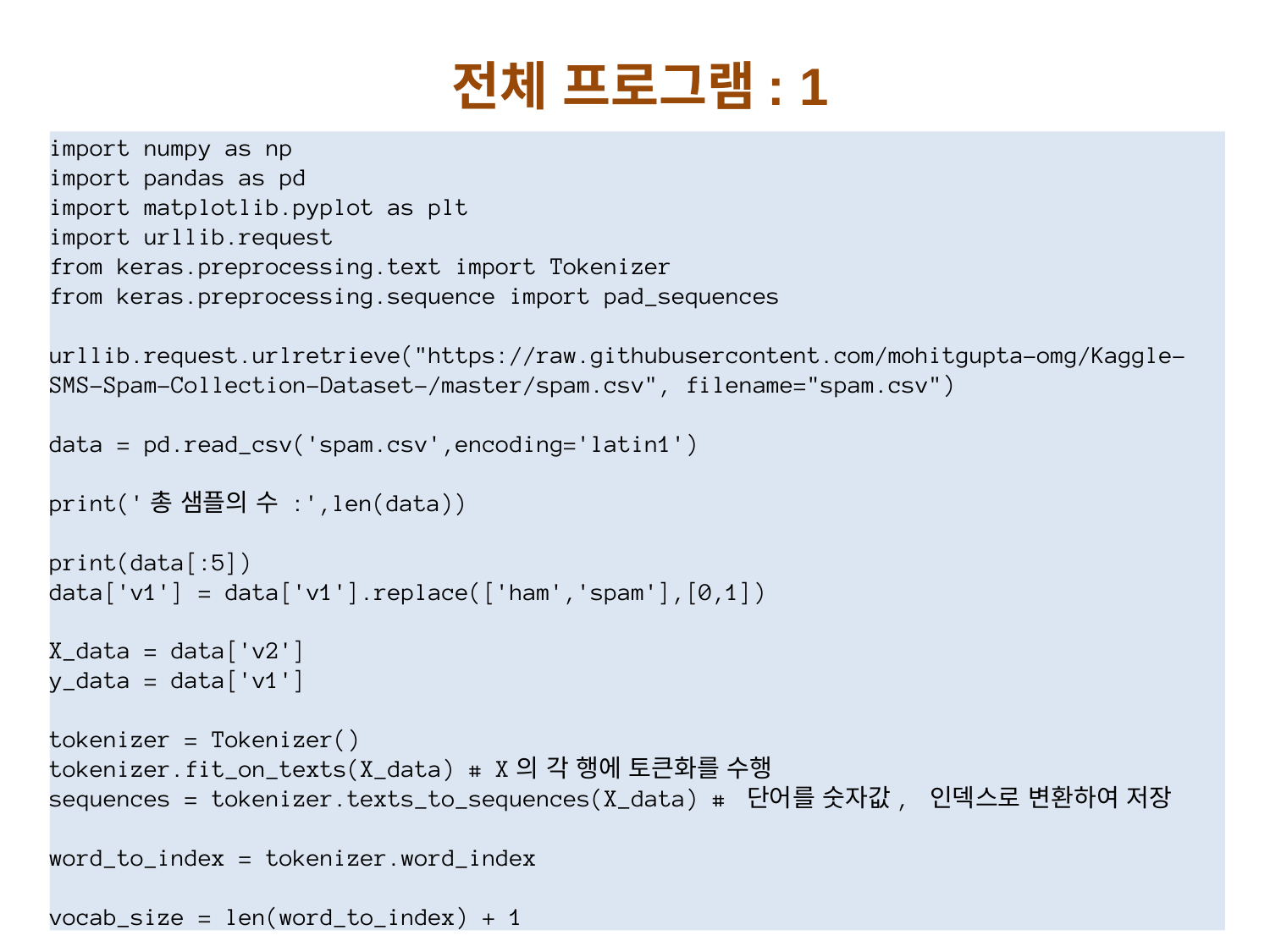

# 전체 프로그램: 1
import numpy as np
import pandas as pd
import matplotlib.pyplot as plt
import urllib.request
from keras.preprocessing.text import Tokenizer
from keras.preprocessing.sequence import pad_sequences

urllib.request.urlretrieve("https://raw.githubusercontent.com/mohitgupta-omg/Kaggle-SMS-Spam-Collection-Dataset-/master/spam.csv", filename="spam.csv")

data = pd.read_csv('spam.csv',encoding='latin1')

print('총 샘플의 수 :',len(data))

print(data[:5])
data['v1'] = data['v1'].replace(['ham','spam'],[0,1])

X_data = data['v2']
y_data = data['v1']

tokenizer = Tokenizer()
tokenizer.fit_on_texts(X_data) # X의 각 행에 토큰화를 수행
sequences = tokenizer.texts_to_sequences(X_data) # 단어를 숫자값, 인덱스로 변환하여 저장

word_to_index = tokenizer.word_index

vocab_size = len(word_to_index) + 1